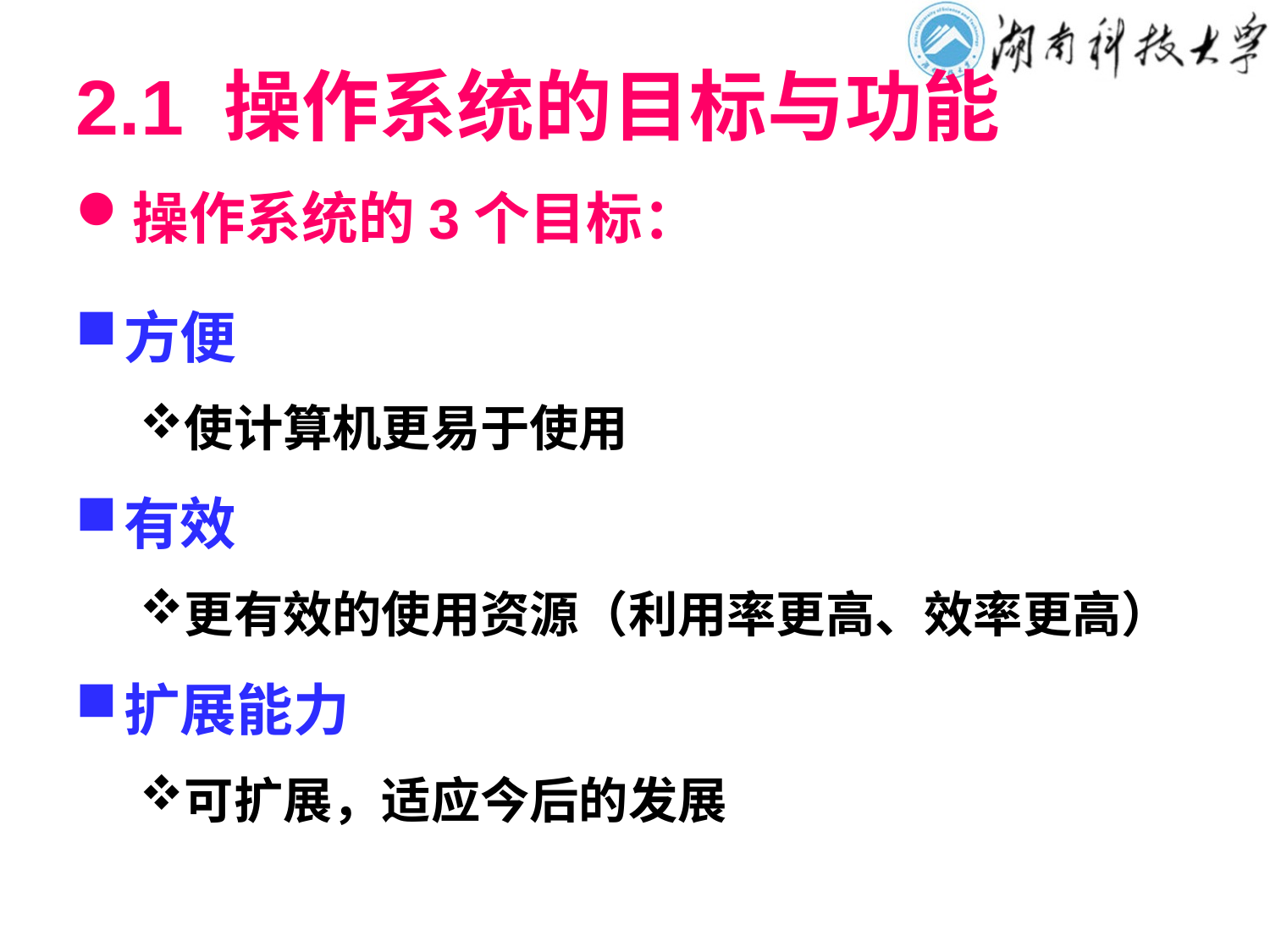

# 2.1 操作系统的目标与功能
操作系统的3个目标：
方便
使计算机更易于使用
有效
更有效的使用资源（利用率更高、效率更高）
扩展能力
可扩展，适应今后的发展